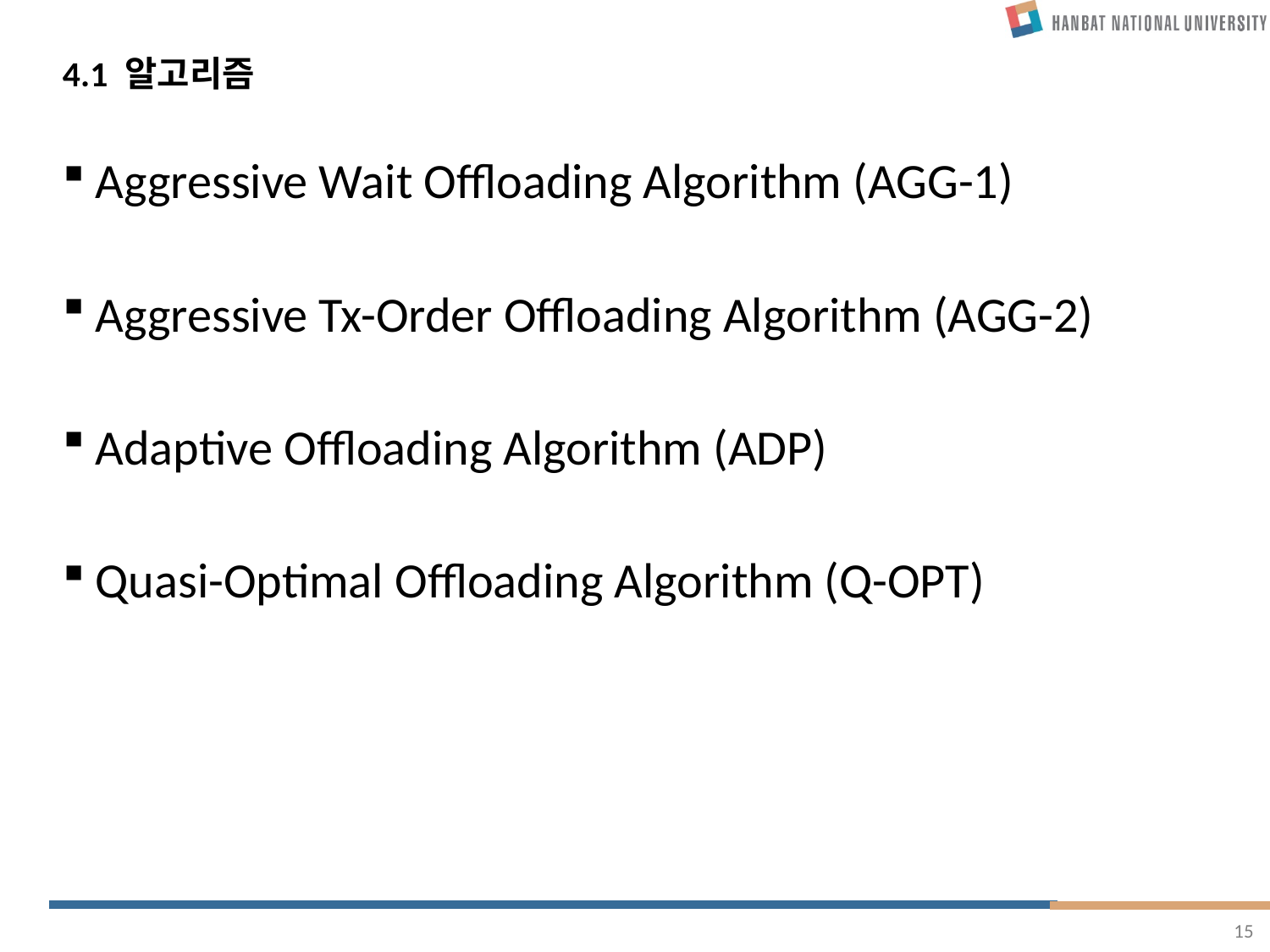

# 4.1 알고리즘
Aggressive Wait Offloading Algorithm (AGG-1)

Aggressive Tx-Order Offloading Algorithm (AGG-2)

Adaptive Offloading Algorithm (ADP)

Quasi-Optimal Offloading Algorithm (Q-OPT)
15